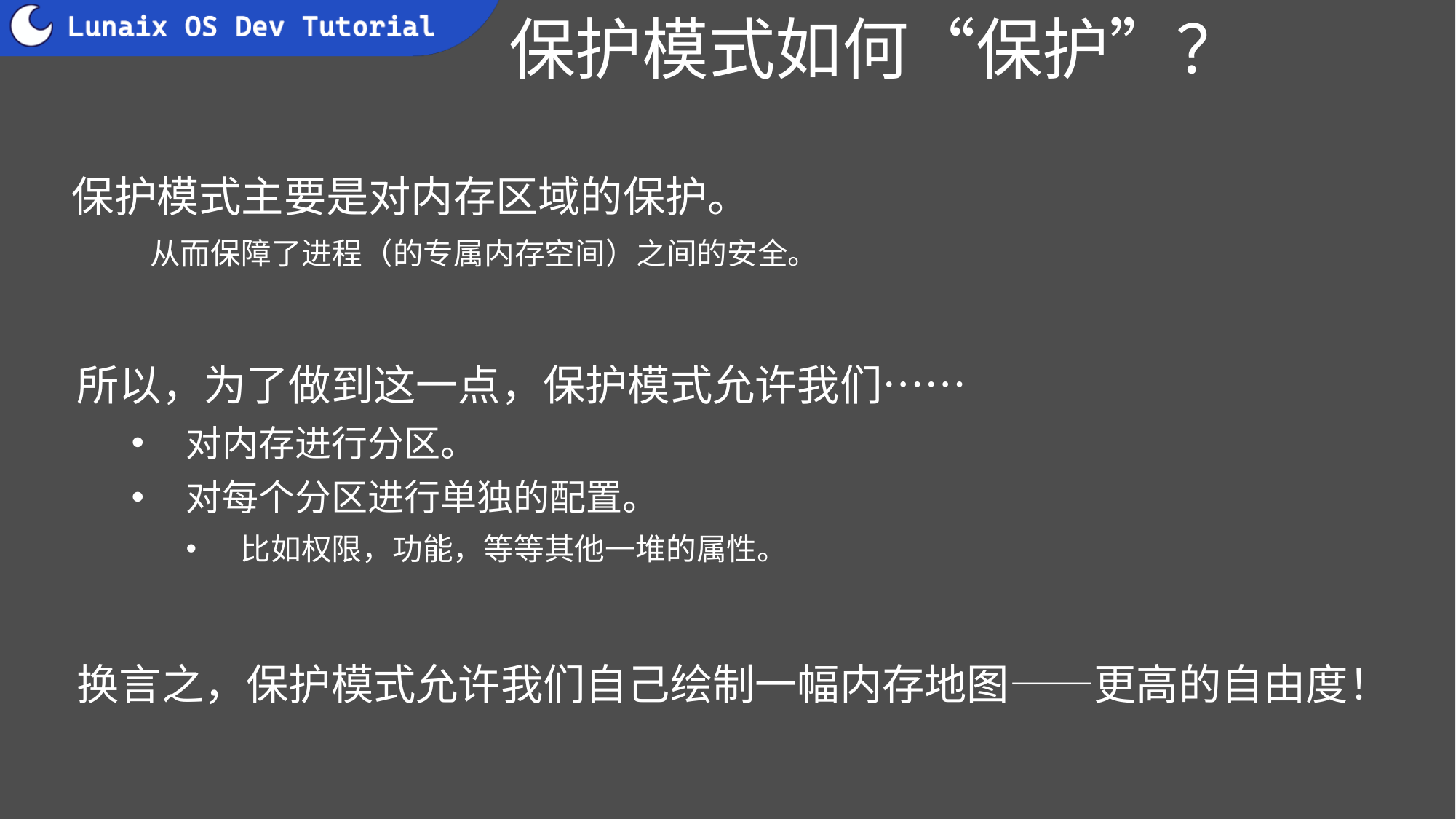

# 保护模式如何“保护”？
保护模式主要是对内存区域的保护。
从而保障了进程（的专属内存空间）之间的安全。
所以，为了做到这一点，保护模式允许我们……
对内存进行分区。
对每个分区进行单独的配置。
比如权限，功能，等等其他一堆的属性。
换言之，保护模式允许我们自己绘制一幅内存地图——更高的自由度！